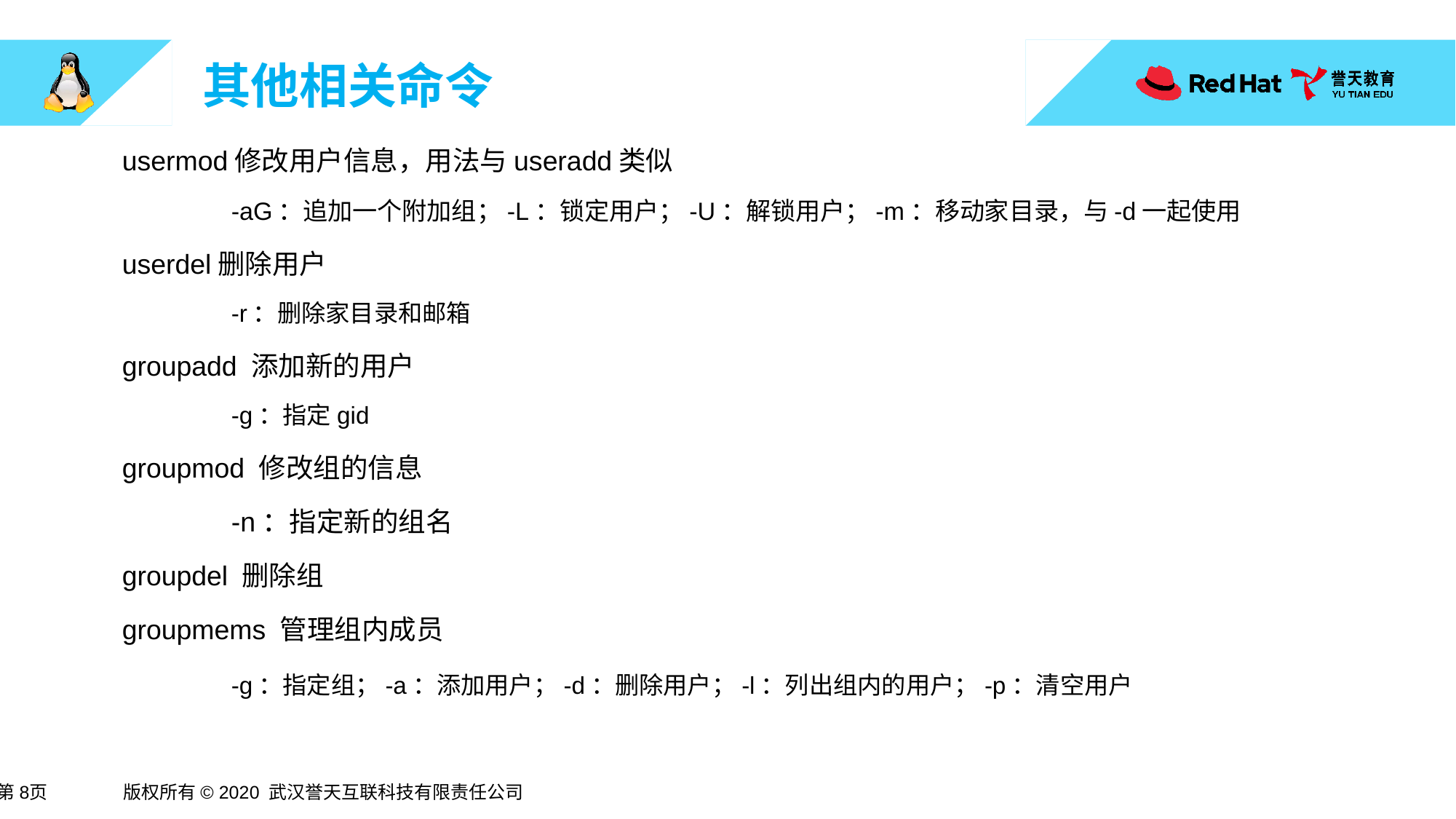

# 其他相关命令
usermod修改用户信息，用法与useradd类似
	-aG：追加一个附加组；-L：锁定用户；-U：解锁用户；-m：移动家目录，与-d一起使用
userdel删除用户
	-r：删除家目录和邮箱
groupadd 添加新的用户
	-g：指定gid
groupmod 修改组的信息
	-n：指定新的组名
groupdel 删除组
groupmems 管理组内成员
	-g：指定组；-a：添加用户；-d：删除用户；-l：列出组内的用户；-p：清空用户